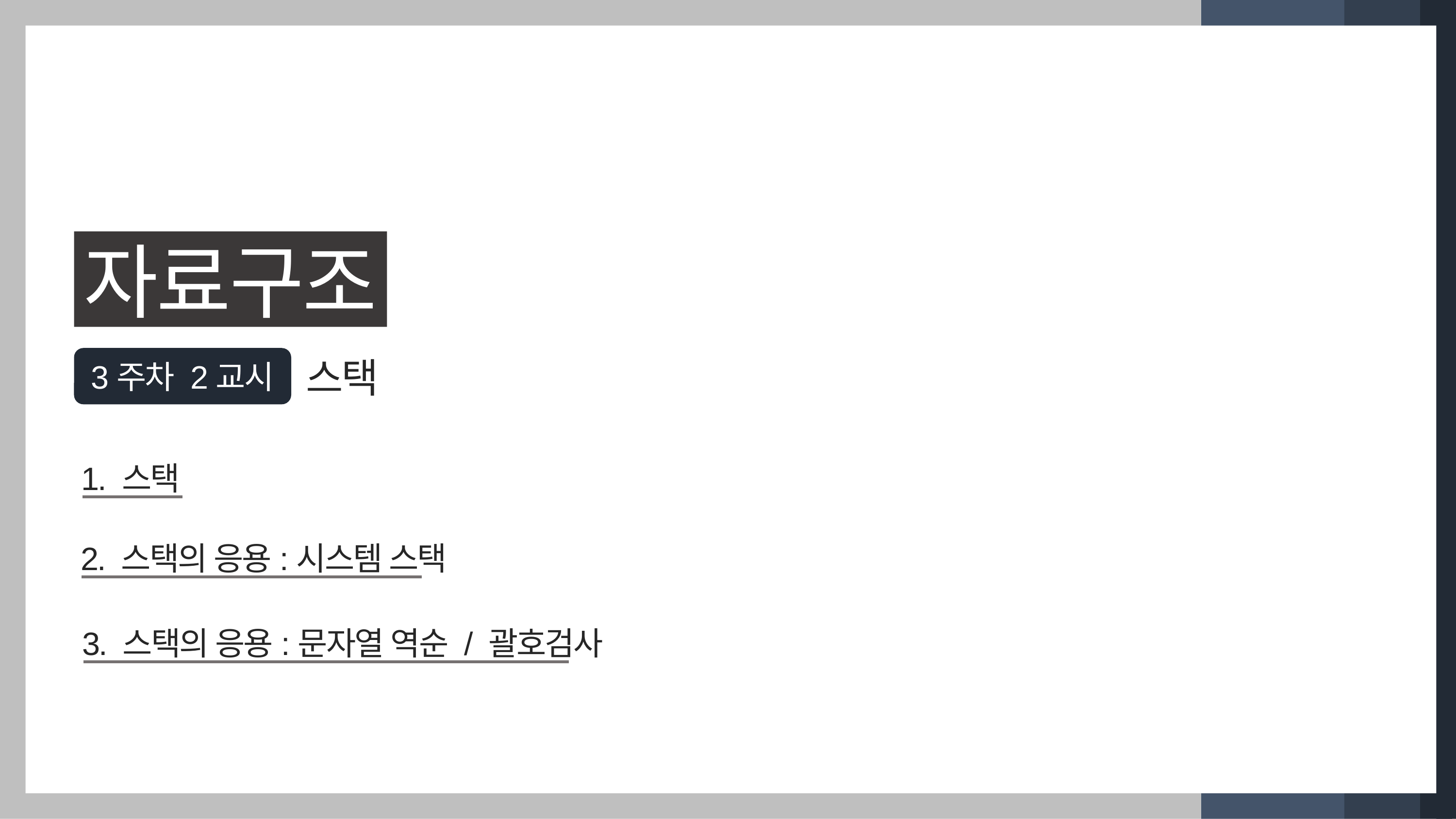

자료구조
3주차 2교시
스택

1. 스택
2. 스택의 응용:시스템 스택
3. 스택의 응용:문자열 역순 / 괄호검사